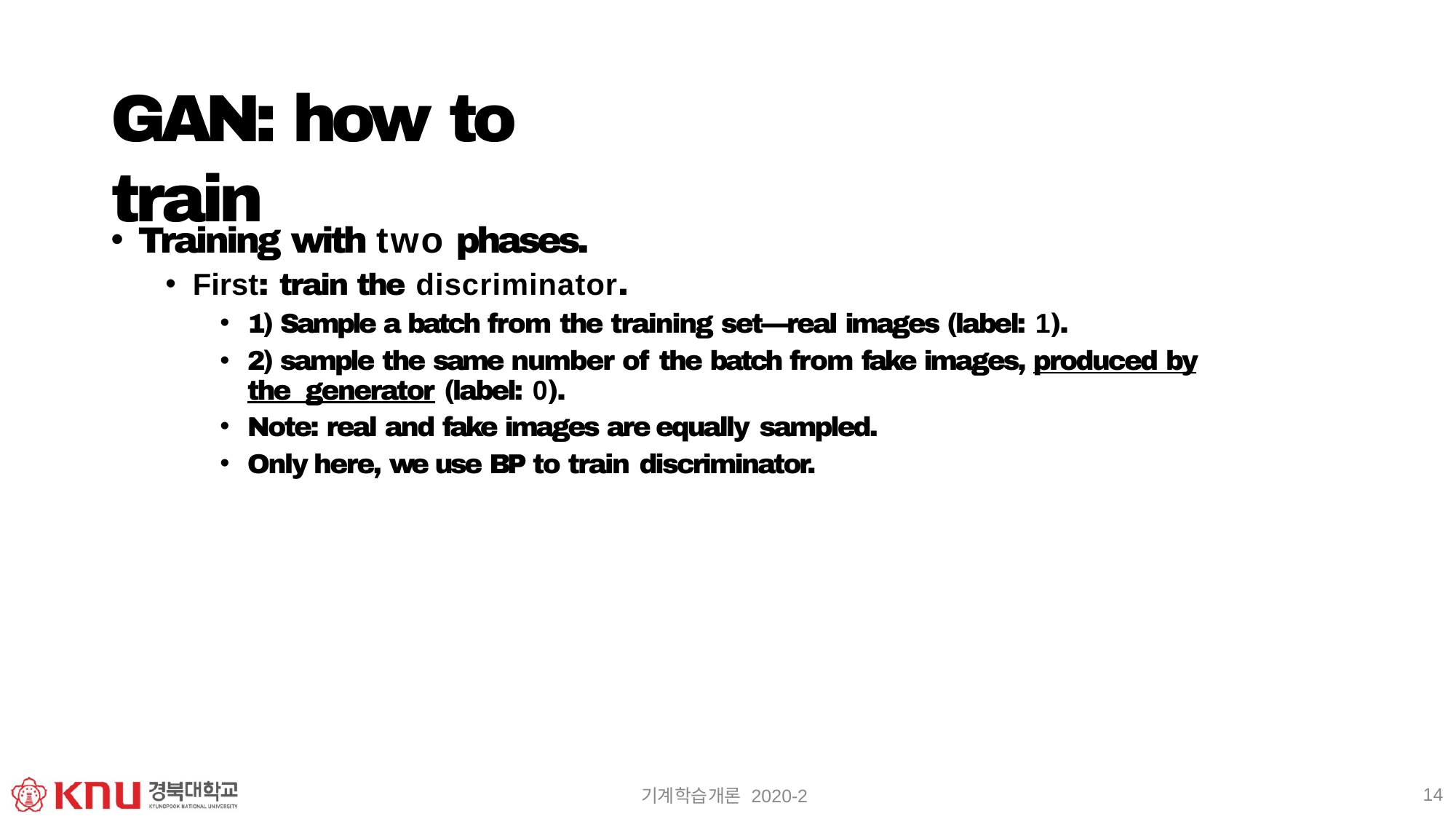

# GAN: how to train
Training with two phases.
First: train the discriminator.
1) Sample a batch from the training set—real images (label: 1).
2) sample the same number of the batch from fake images, produced by the  generator (label: 0).
Note: real and fake images are equally sampled.
Only here, we use BP to train discriminator.
14
기계학습개론 2020-2